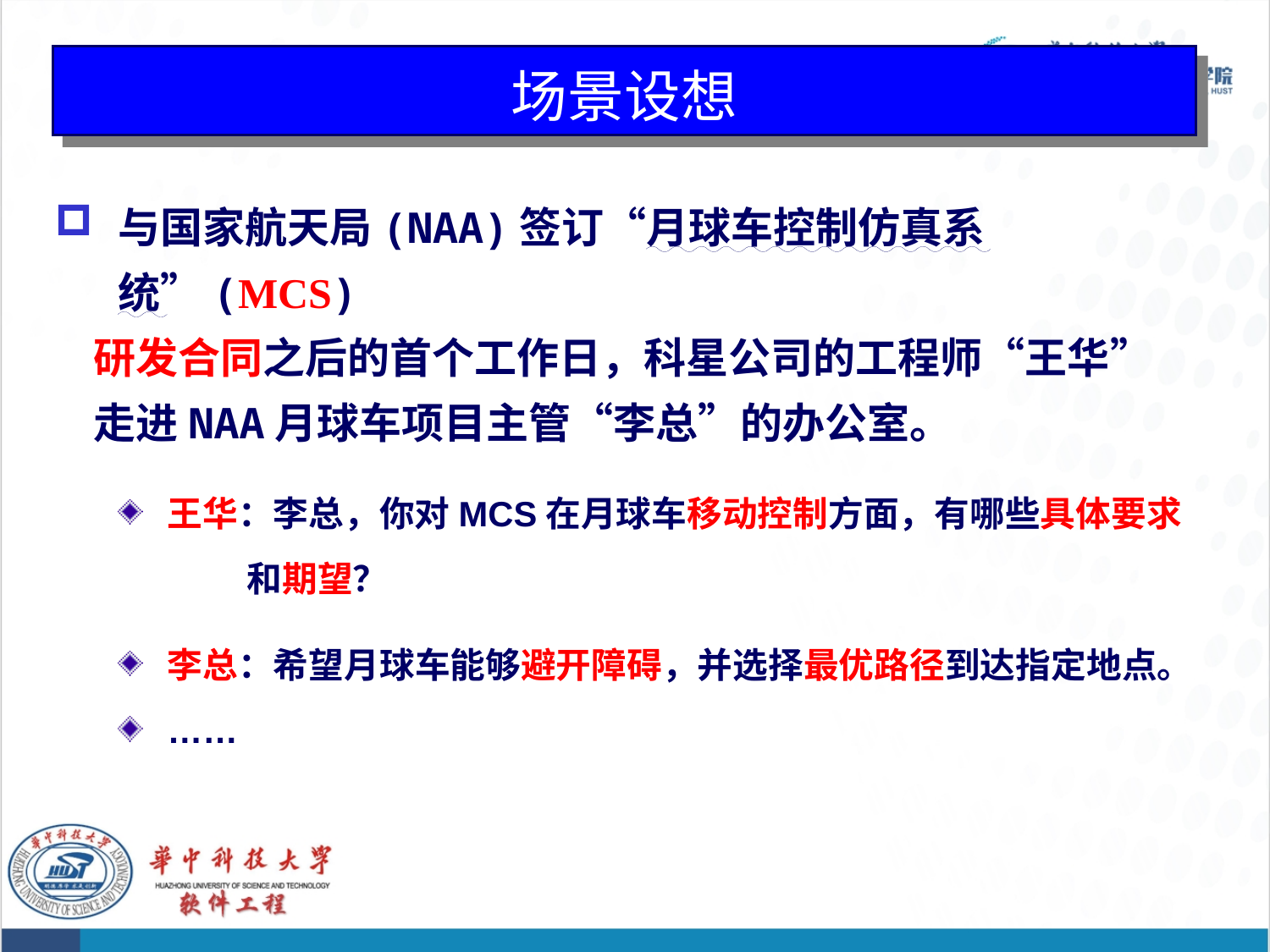

# 场景设想
与国家航天局(NAA)签订“月球车控制仿真系统”(MCS)
   研发合同之后的首个工作日，科星公司的工程师“王华”
   走进NAA月球车项目主管“李总”的办公室。
王华：李总，你对MCS在月球车移动控制方面，有哪些具体要求
               和期望？
李总：希望月球车能够避开障碍，并选择最优路径到达指定地点。
……